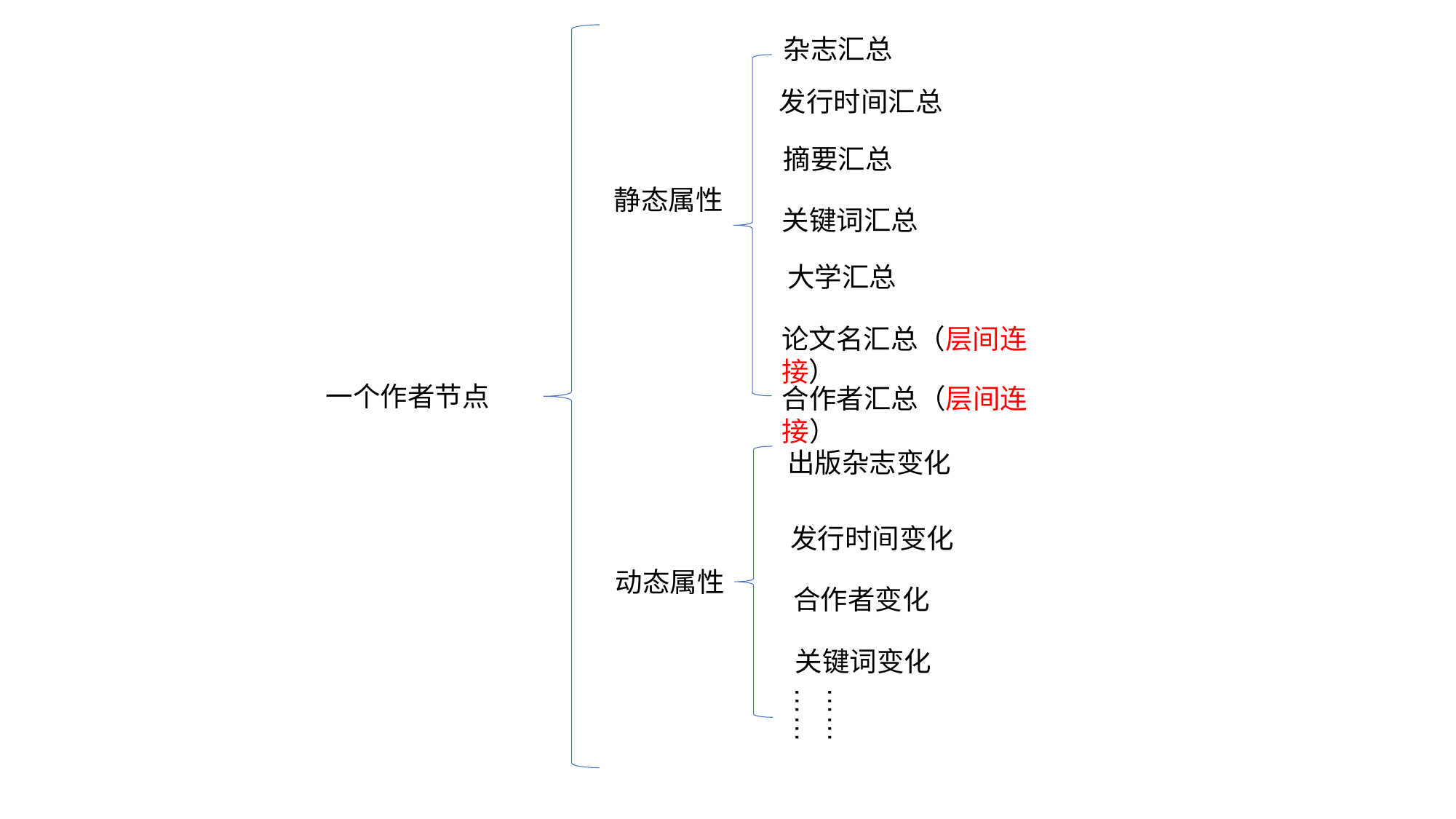

杂志汇总

发行时间汇总
摘要汇总
静态属性
关键词汇总
大学汇总
论文名汇总（层间连接）
一个作者节点
合作者汇总（层间连接）
出版杂志变化

发行时间变化
   动态属性
合作者变化
关键词变化
…………